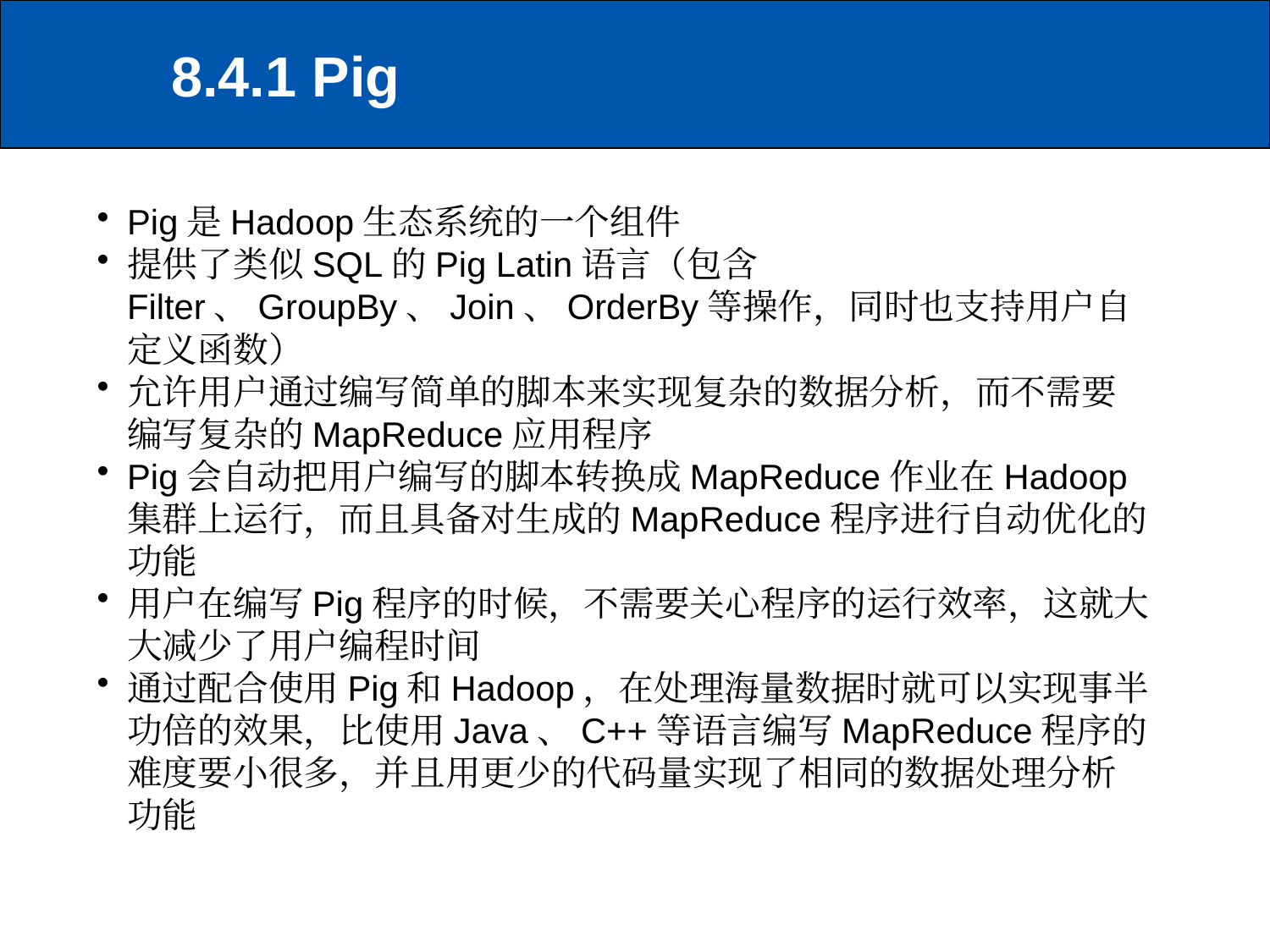

# 8.4.1 Pig
Pig是Hadoop生态系统的一个组件
提供了类似SQL的Pig Latin语言（包含Filter、GroupBy、Join、OrderBy等操作，同时也支持用户自定义函数）
允许用户通过编写简单的脚本来实现复杂的数据分析，而不需要编写复杂的MapReduce应用程序
Pig会自动把用户编写的脚本转换成MapReduce作业在Hadoop集群上运行，而且具备对生成的MapReduce程序进行自动优化的功能
用户在编写Pig程序的时候，不需要关心程序的运行效率，这就大大减少了用户编程时间
通过配合使用Pig和Hadoop，在处理海量数据时就可以实现事半功倍的效果，比使用Java、C++等语言编写MapReduce程序的难度要小很多，并且用更少的代码量实现了相同的数据处理分析功能